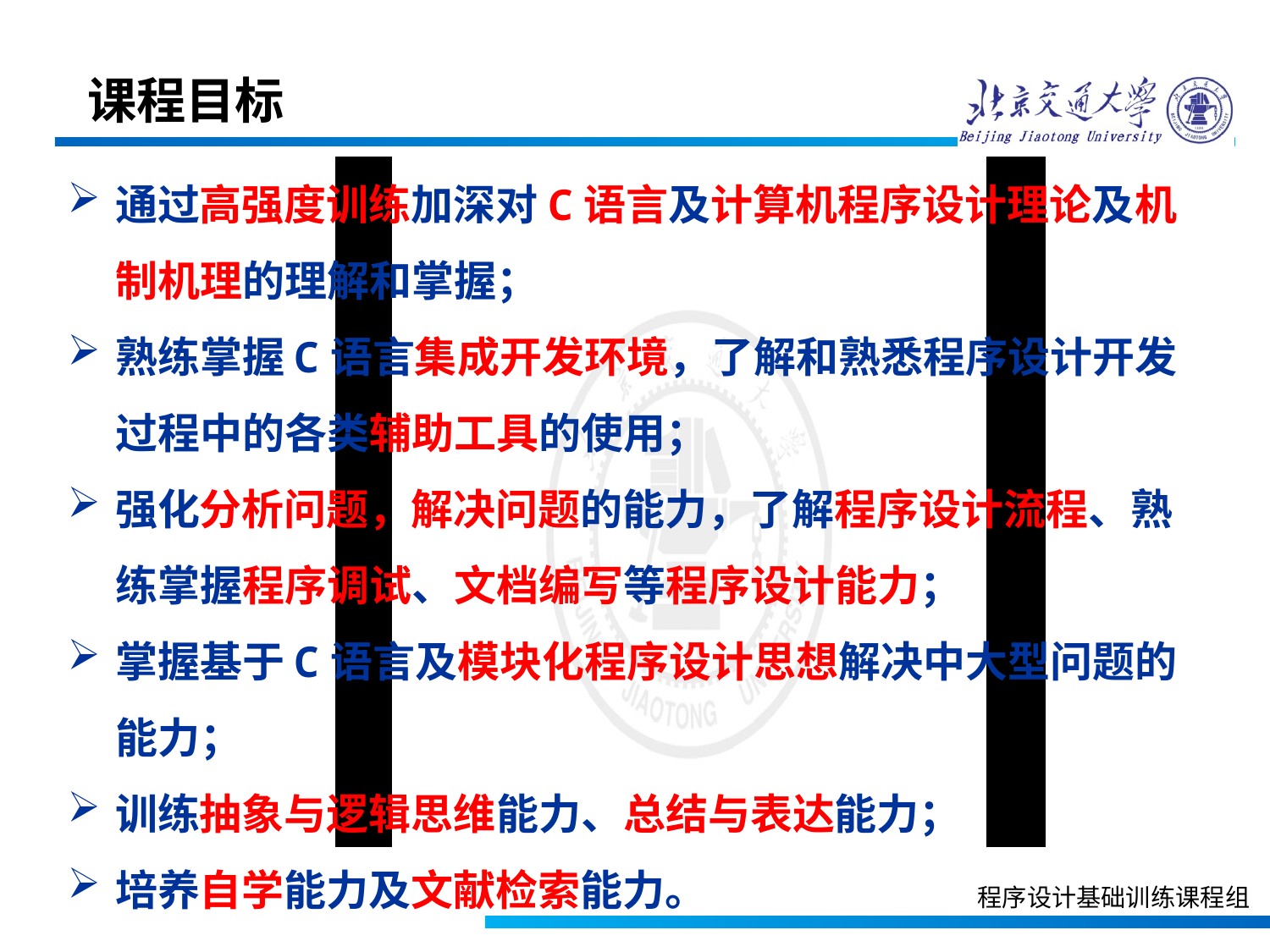

课程目标
通过高强度训练加深对C语言及计算机程序设计理论及机制机理的理解和掌握；
熟练掌握C语言集成开发环境，了解和熟悉程序设计开发过程中的各类辅助工具的使用；
强化分析问题，解决问题的能力，了解程序设计流程、熟练掌握程序调试、文档编写等程序设计能力；
掌握基于C语言及模块化程序设计思想解决中大型问题的能力；
训练抽象与逻辑思维能力、总结与表达能力；
培养自学能力及文献检索能力。
程序设计基础训练课程组